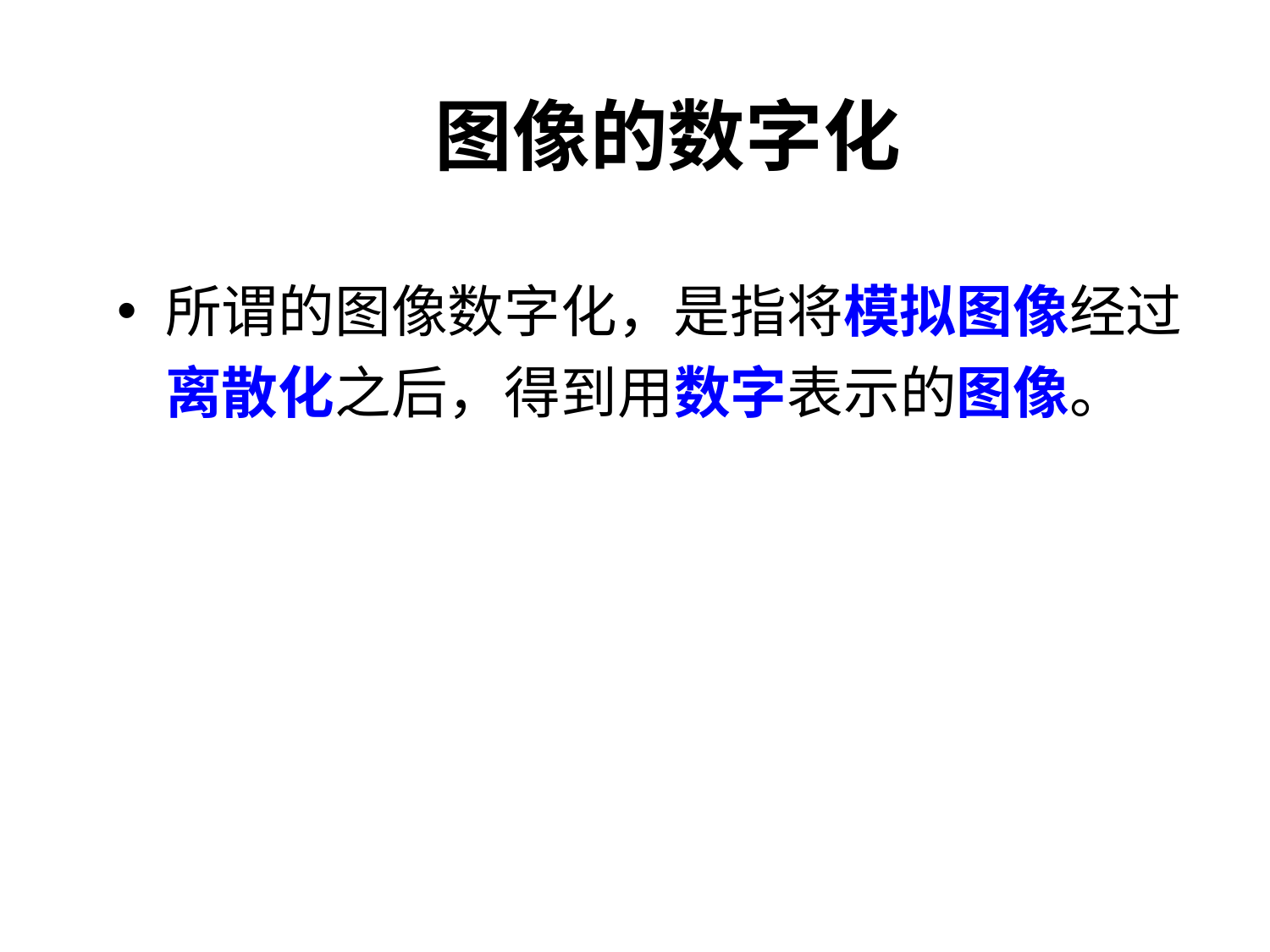

图像的数字化
所谓的图像数字化，是指将模拟图像经过离散化之后，得到用数字表示的图像。